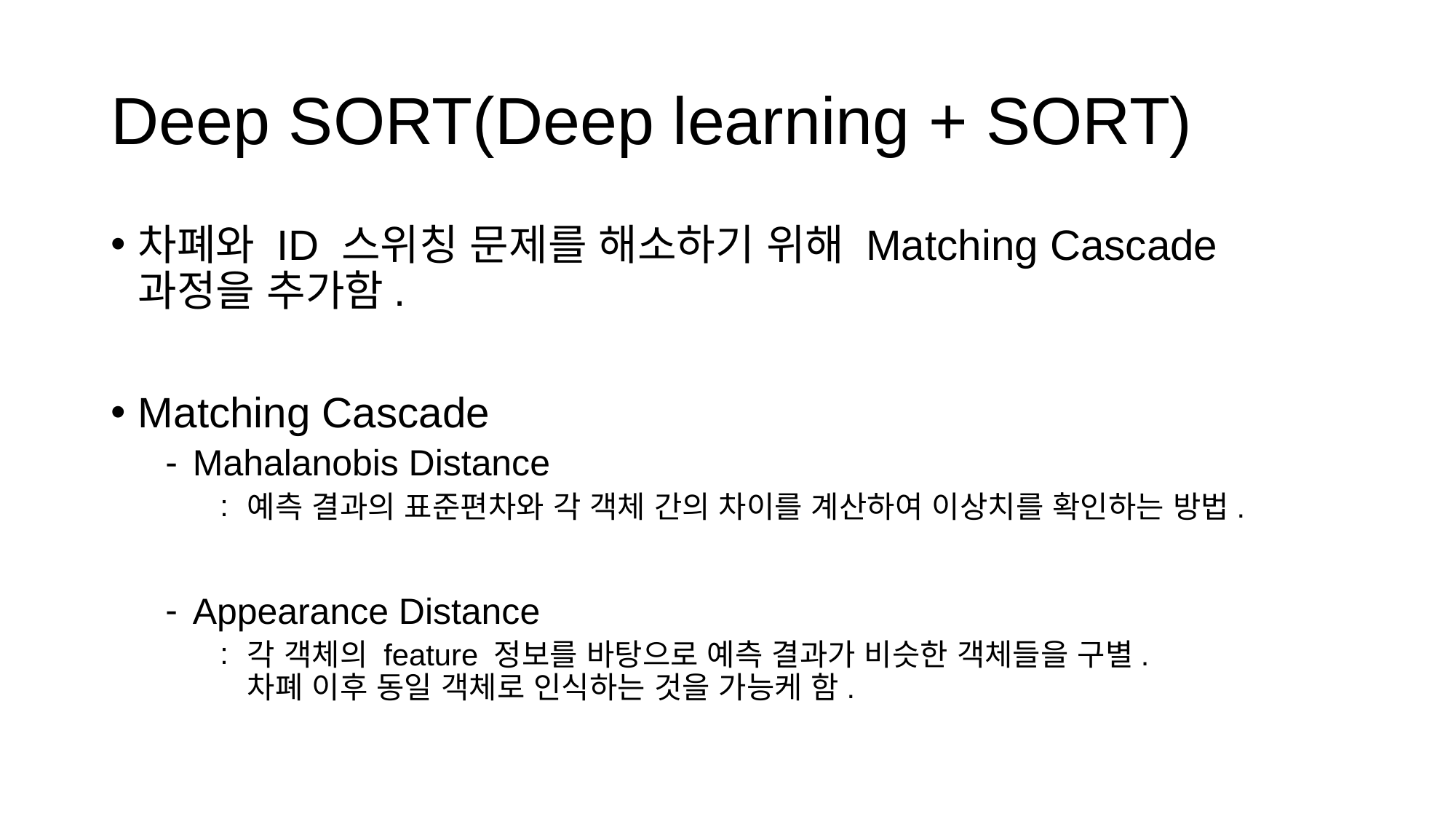

# Deep SORT(Deep learning + SORT)
차폐와 ID 스위칭 문제를 해소하기 위해 Matching Cascade
과정을 추가함.

Matching Cascade
Mahalanobis Distance
예측 결과의 표준편차와 각 객체 간의 차이를 계산하여 이상치를 확인하는 방법.

Appearance Distance
각 객체의 feature 정보를 바탕으로 예측 결과가 비슷한 객체들을 구별.
차폐 이후 동일 객체로 인식하는 것을 가능케 함.